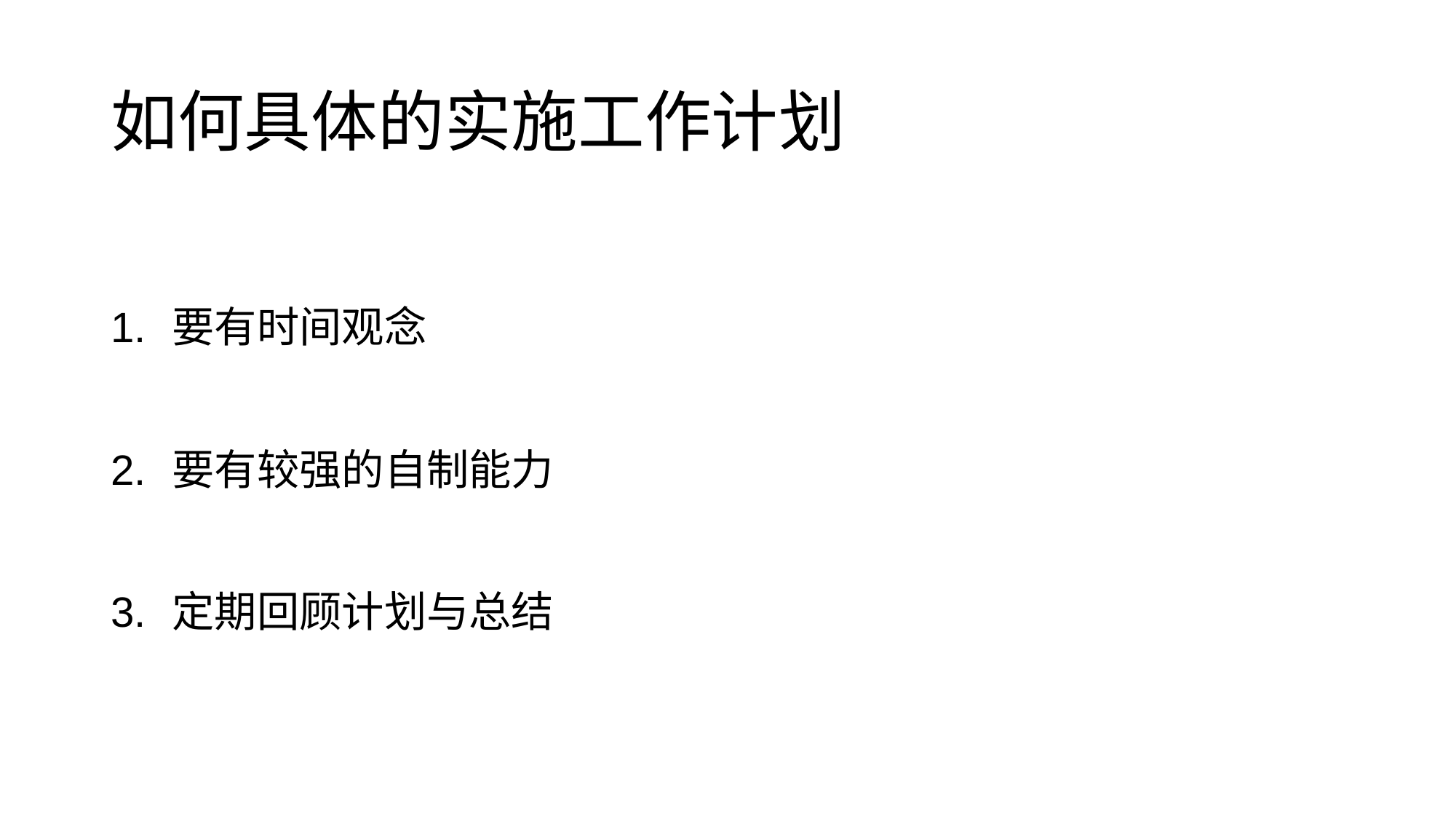

# 如何具体的实施工作计划
要有时间观念
要有较强的自制能力
定期回顾计划与总结